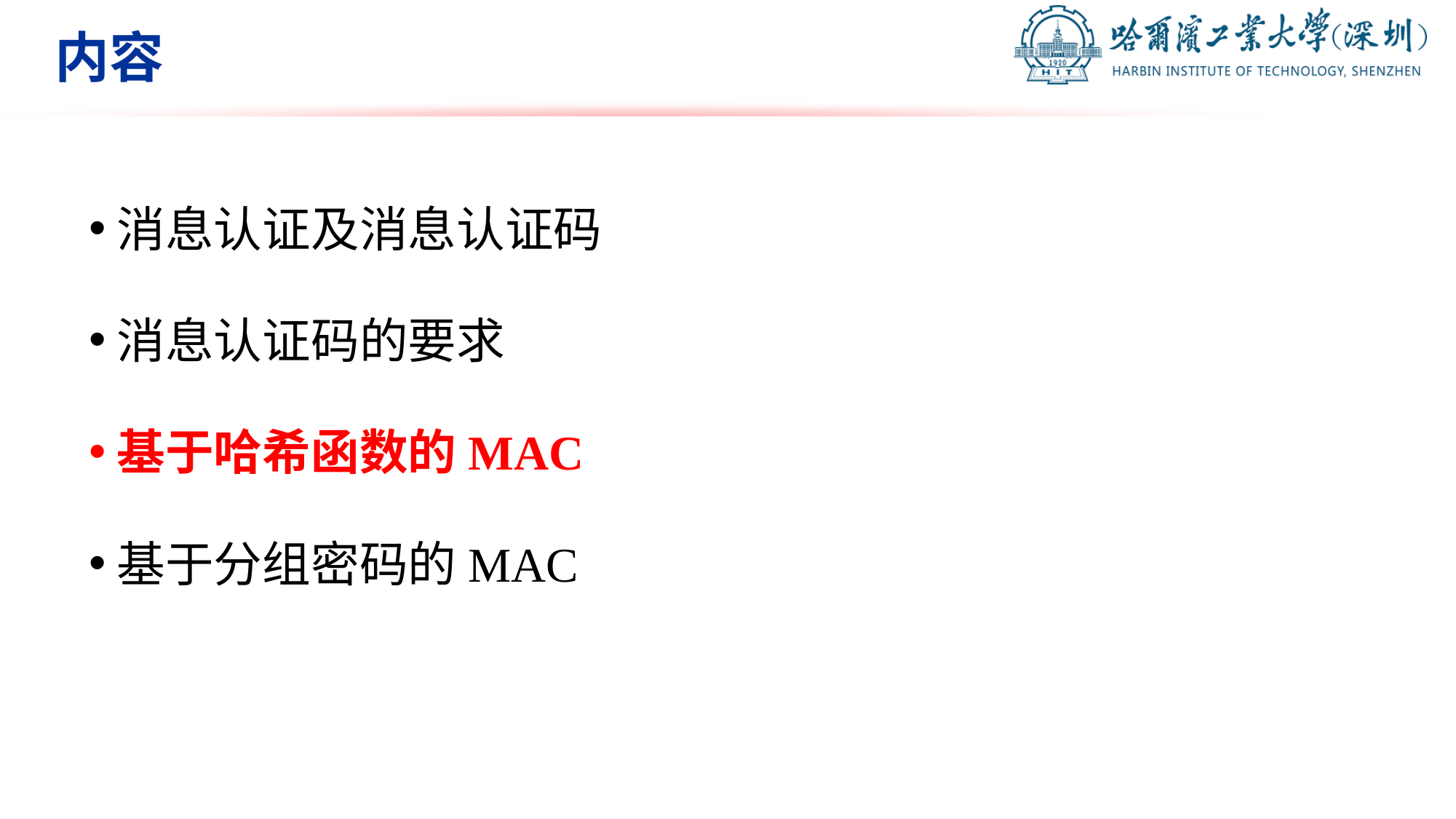

# 内容
消息认证及消息认证码
消息认证码的要求
基于哈希函数的MAC
基于分组密码的MAC